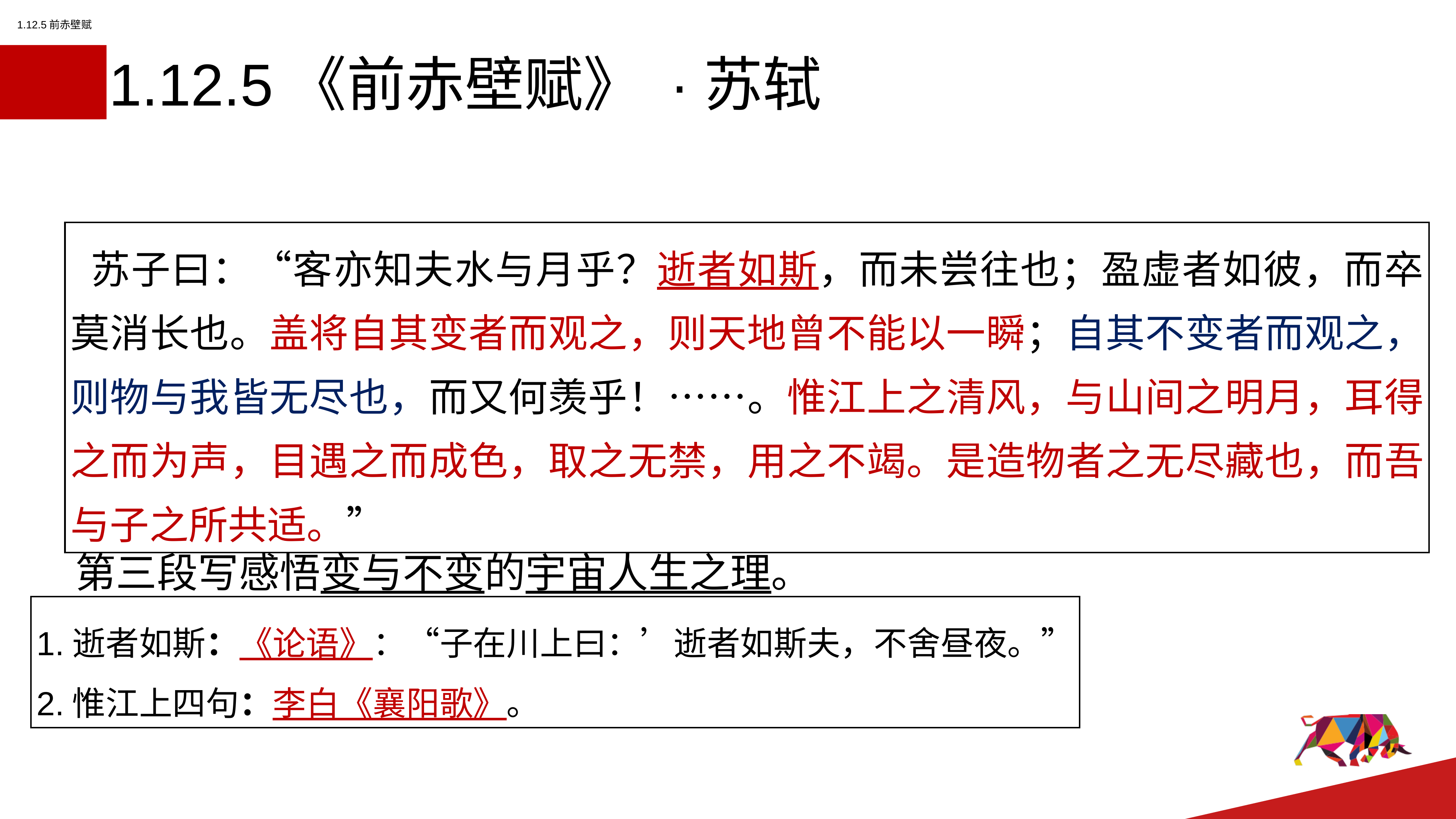

1.12.5前赤壁赋
# 1.12.5《前赤壁赋》 ·苏轼
 苏子曰：“客亦知夫水与月乎？逝者如斯，而未尝往也；盈虚者如彼，而卒莫消长也。盖将自其变者而观之，则天地曾不能以一瞬；自其不变者而观之，则物与我皆无尽也，而又何羡乎！……。惟江上之清风，与山间之明月，耳得之而为声，目遇之而成色，取之无禁，用之不竭。是造物者之无尽藏也，而吾与子之所共适。”
 第三段写感悟变与不变的宇宙人生之理。
1.逝者如斯：《论语》：“子在川上曰：’逝者如斯夫，不舍昼夜。”
2.惟江上四句：李白《襄阳歌》。